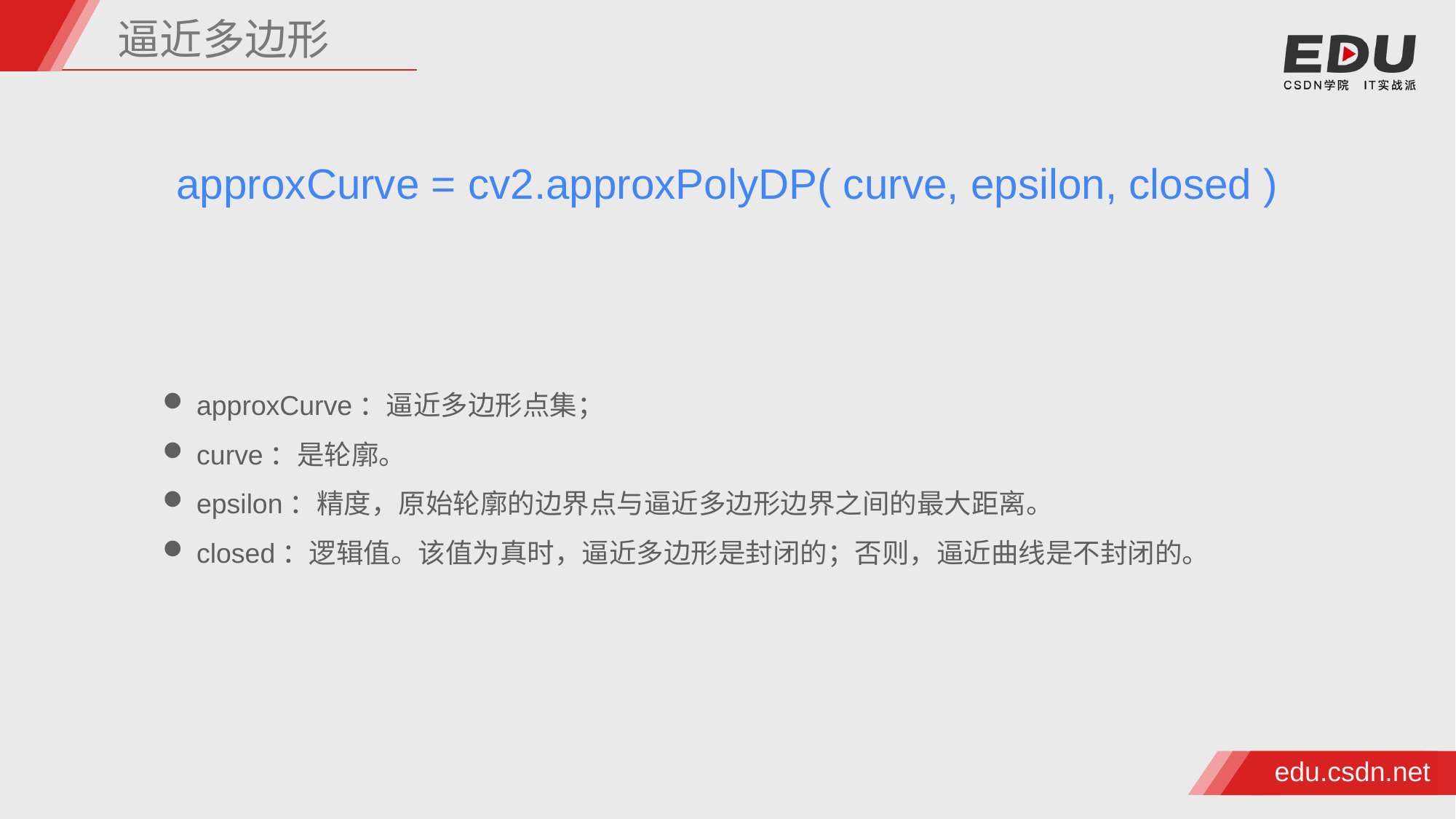

逼近多边形

approxCurve = cv2.approxPolyDP( curve, epsilon, closed )
approxCurve：逼近多边形点集；
curve：是轮廓。
epsilon：精度，原始轮廓的边界点与逼近多边形边界之间的最大距离。
closed：逻辑值。该值为真时，逼近多边形是封闭的；否则，逼近曲线是不封闭的。